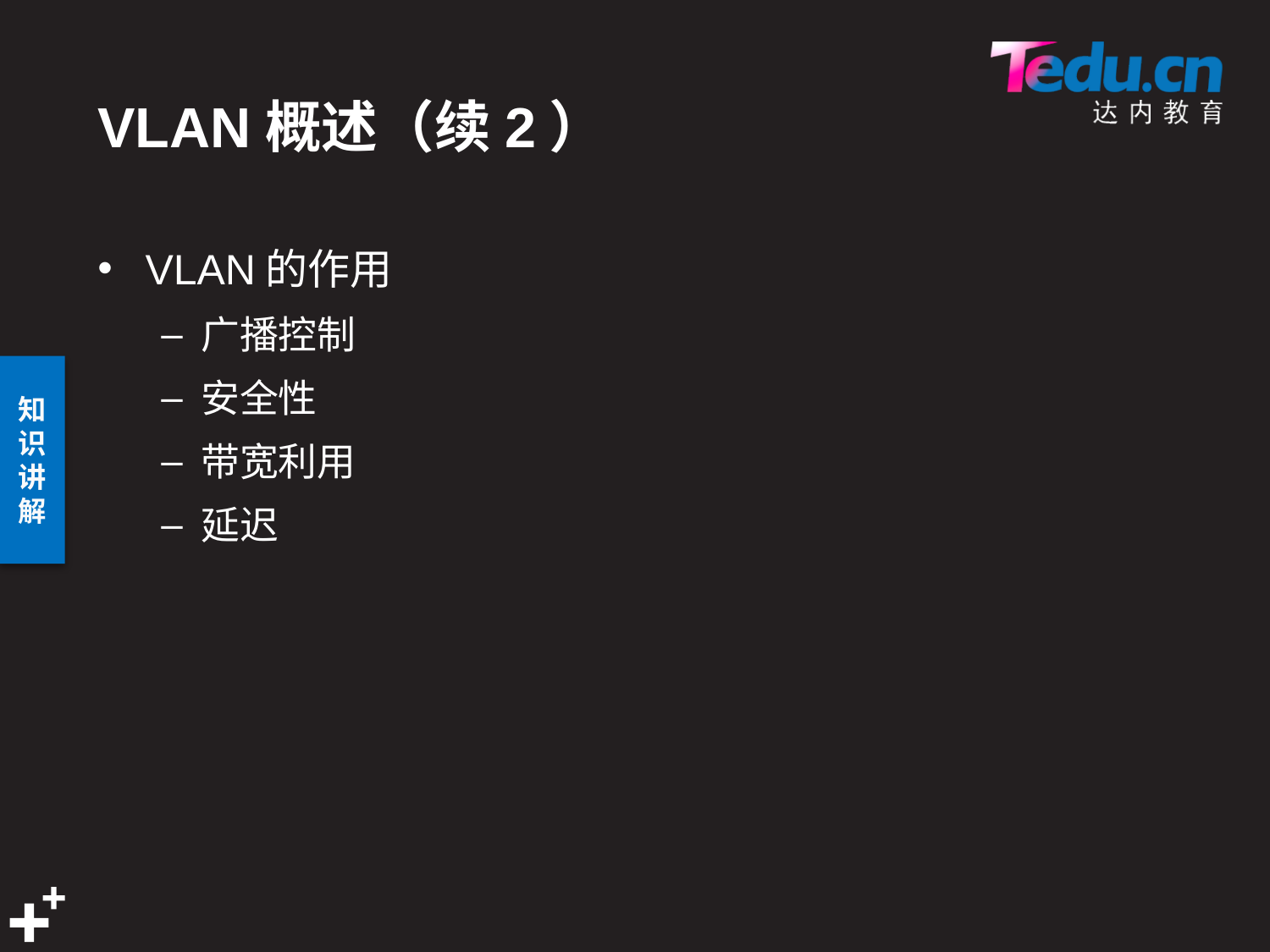

# VLAN概述（续2）
VLAN的作用
广播控制
安全性
带宽利用
延迟